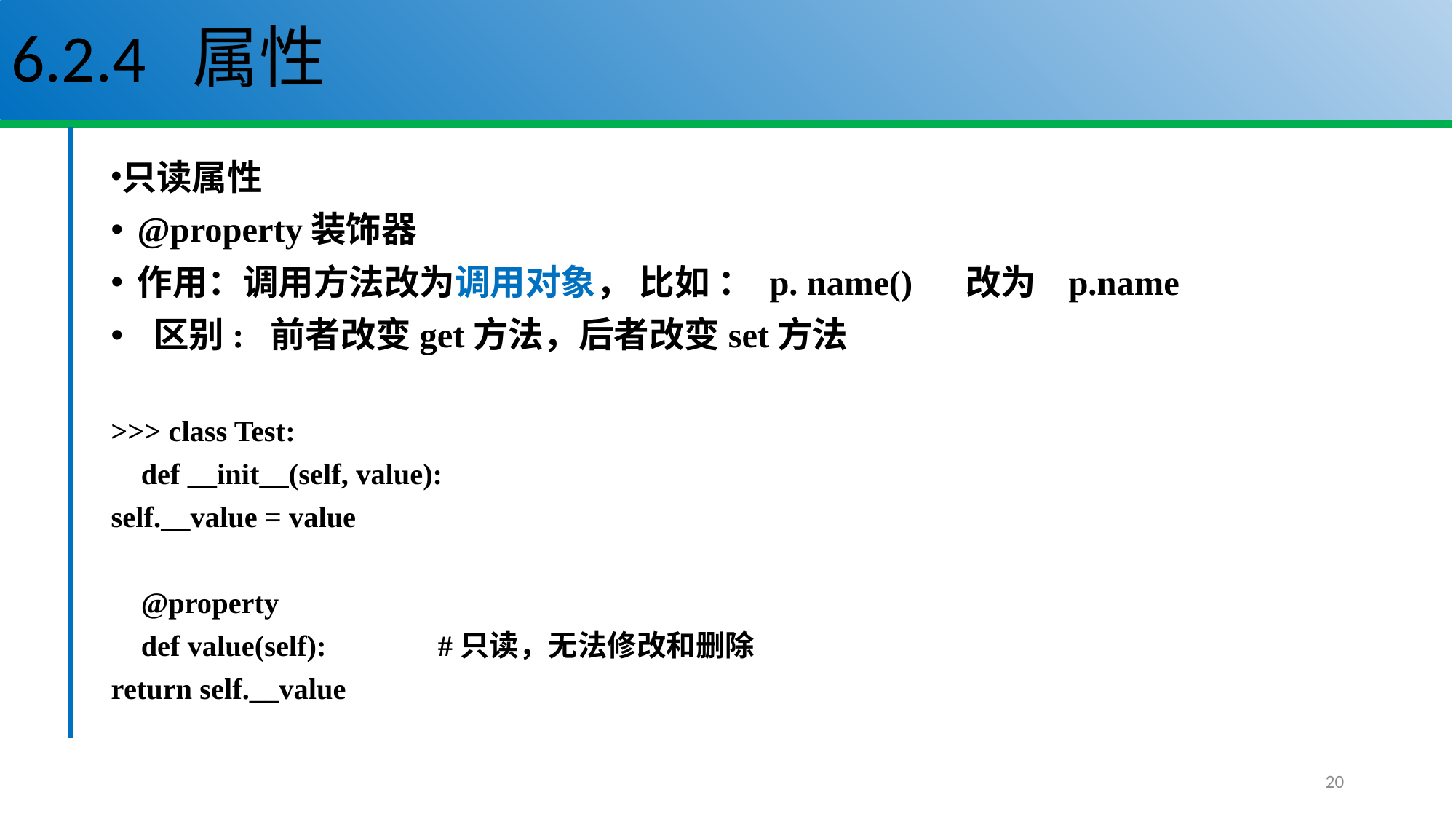

# 6.2.4  属性
只读属性
@property装饰器
作用：调用方法改为调用对象， 比如 ： p. name()     改为   p.name
 区别:  前者改变get方法，后者改变set方法

>>> class Test:
	    def __init__(self, value):
		self.__value = value

	    @property
	    def value(self):               #只读，无法修改和删除
		return self.__value

20